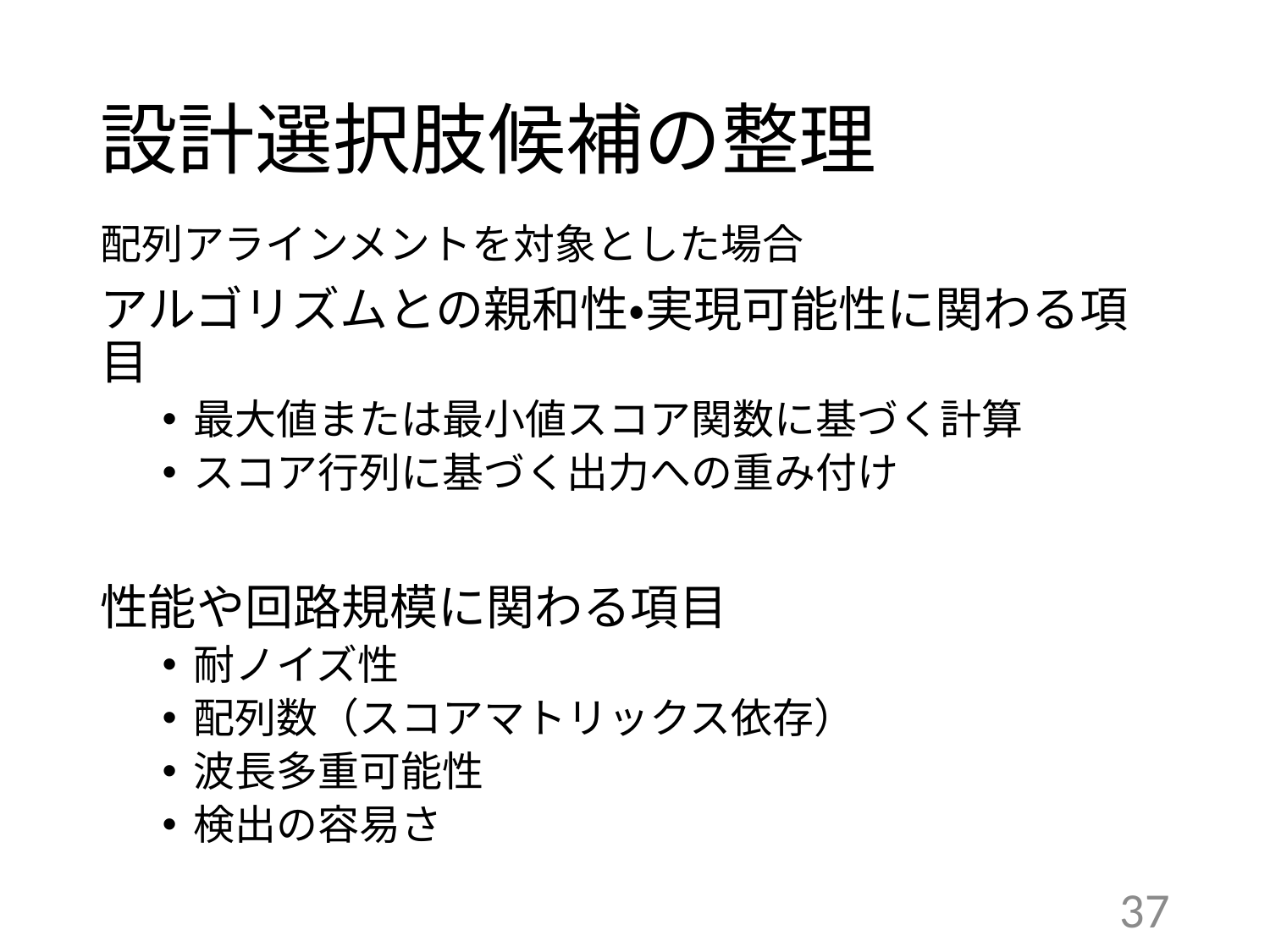

# 設計選択肢候補の整理
配列アラインメントを対象とした場合
アルゴリズムとの親和性・実現可能性に関わる項目
最大値または最小値スコア関数に基づく計算
スコア行列に基づく出力への重み付け

性能や回路規模に関わる項目
耐ノイズ性
配列数（スコアマトリックス依存）
波長多重可能性
検出の容易さ
37